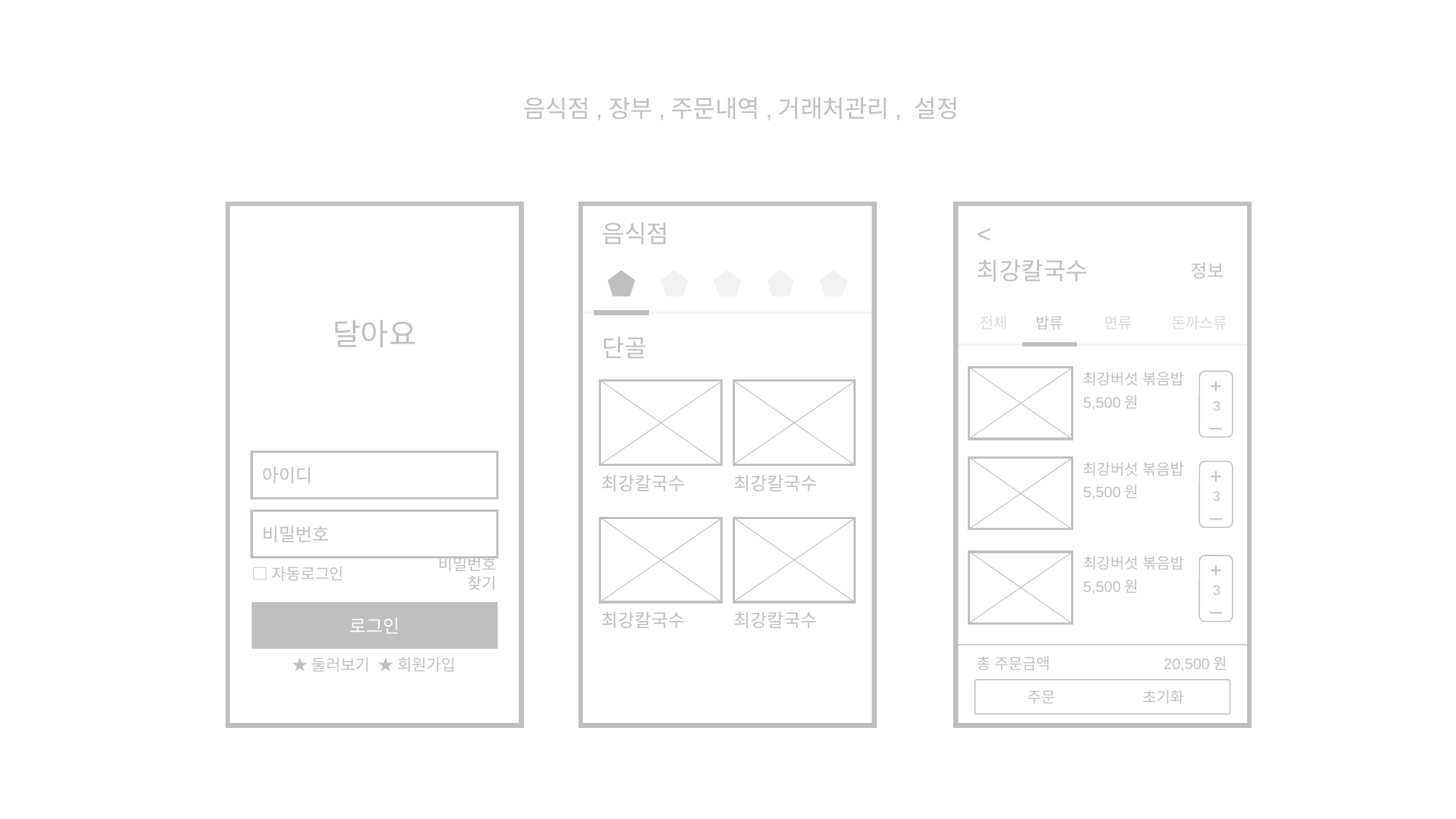

음식점,장부,주문내역,거래처관리, 설정
ㅍ

음식점
<
최강칼국수
정보

전체
밥류
면류
돈까스류
# 달아요
단골
최강버섯 볶음밥
+

5,500원
3
_

최강버섯 볶음밥
+

5,500원
3
_

아이디
최강칼국수
최강칼국수
비밀번호

최강버섯 볶음밥
+

5,500원
3
_

□자동로그인
비밀번호 찾기
최강칼국수
최강칼국수
로그인
총 주문금액
20,500원
★둘러보기
★회원가입

주문
초기화